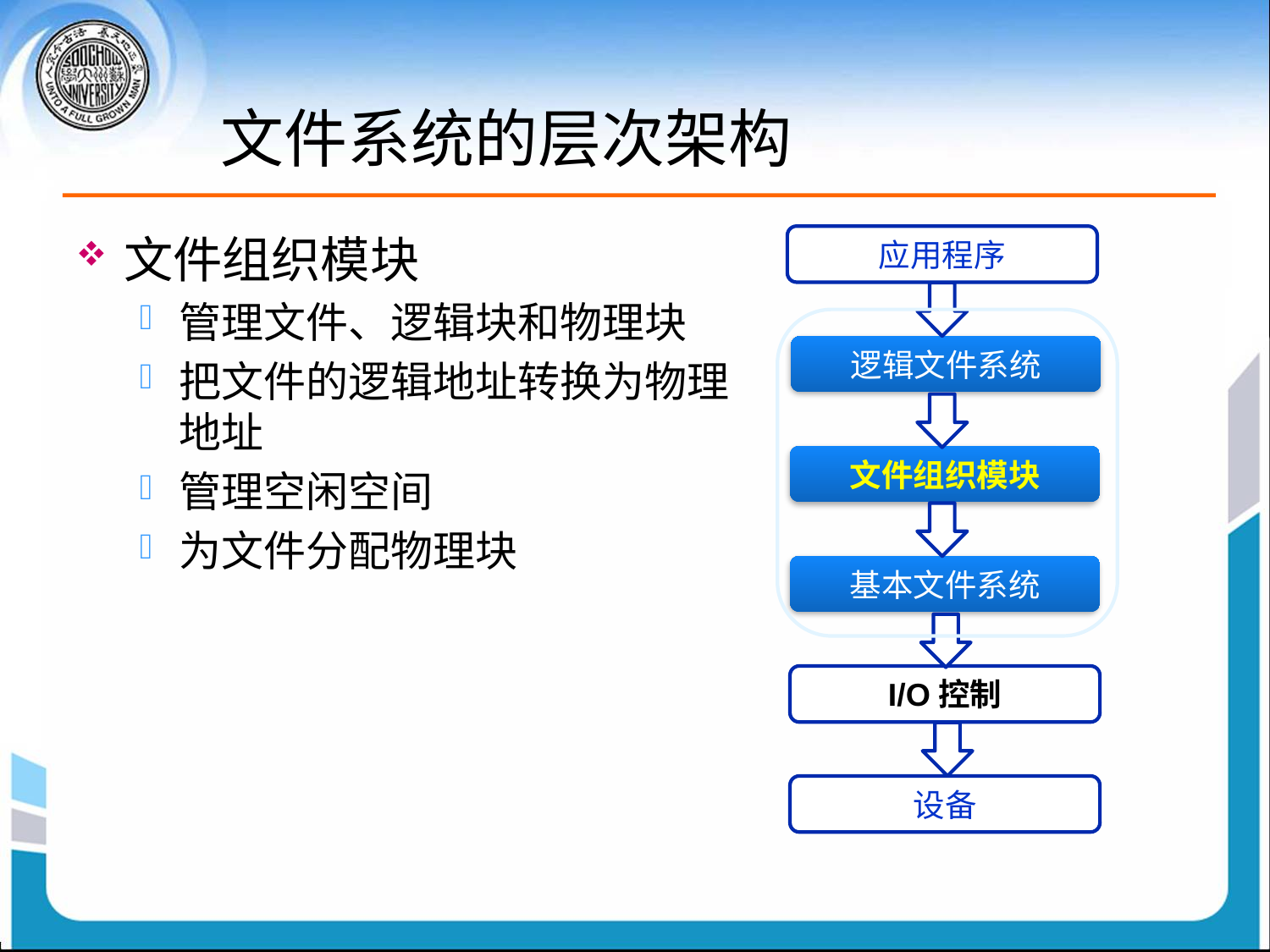

# 文件系统的层次架构
文件组织模块
管理文件、逻辑块和物理块
把文件的逻辑地址转换为物理地址
管理空闲空间
为文件分配物理块

应用程序

逻辑文件系统

文件组织模块

基本文件系统

I/O控制

设备